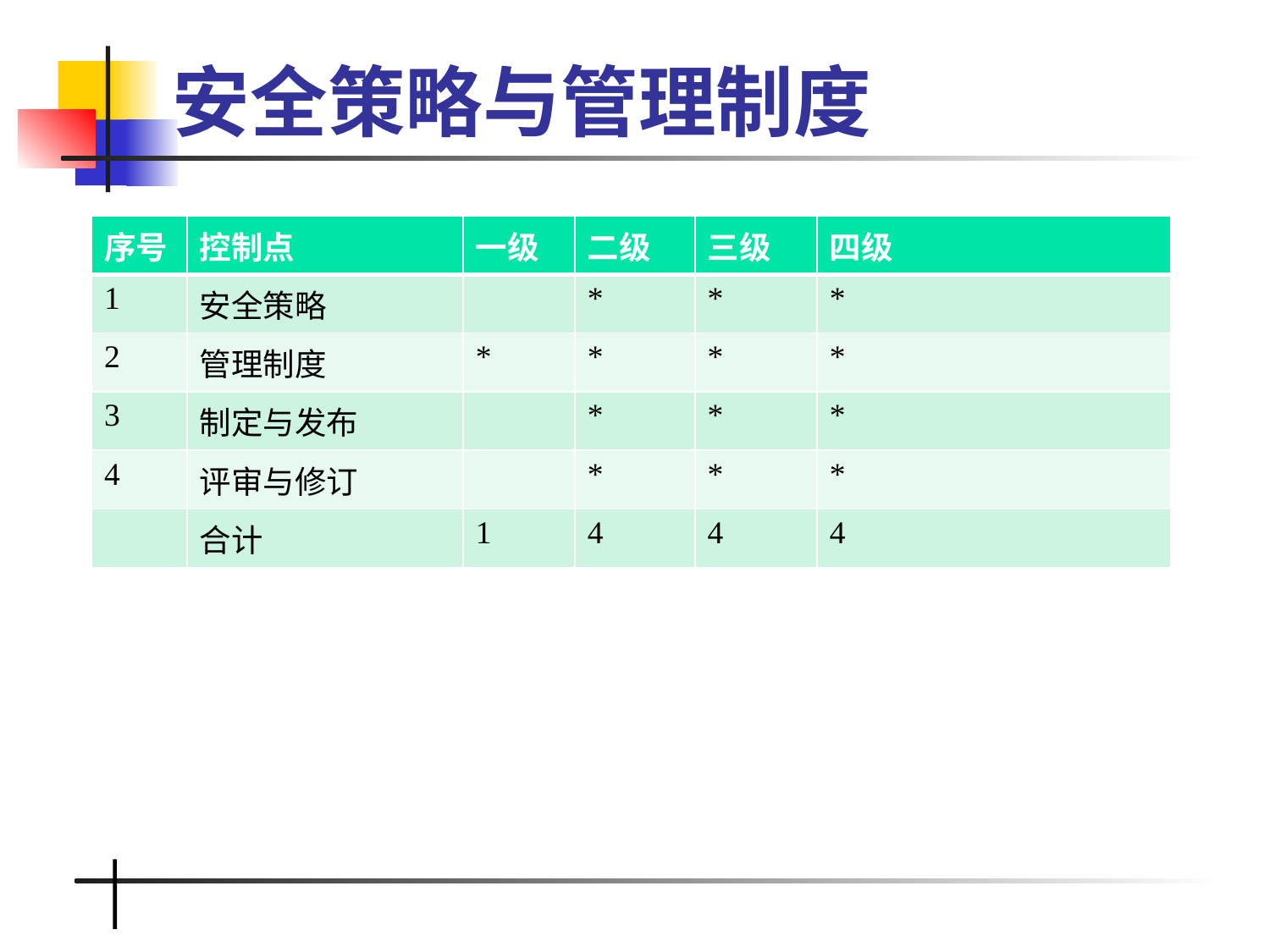

# 安全策略与管理制度
| 序号 | 控制点 | 一级 | 二级 | 三级 | 四级 |
| --- | --- | --- | --- | --- | --- |
| 1 | 安全策略 |  | \* | \* | \* |
| 2 | 管理制度 | \* | \* | \* | \* |
| 3 | 制定与发布 |  | \* | \* | \* |
| 4 | 评审与修订 |  | \* | \* | \* |
|  | 合计 | 1 | 4 | 4 | 4 |